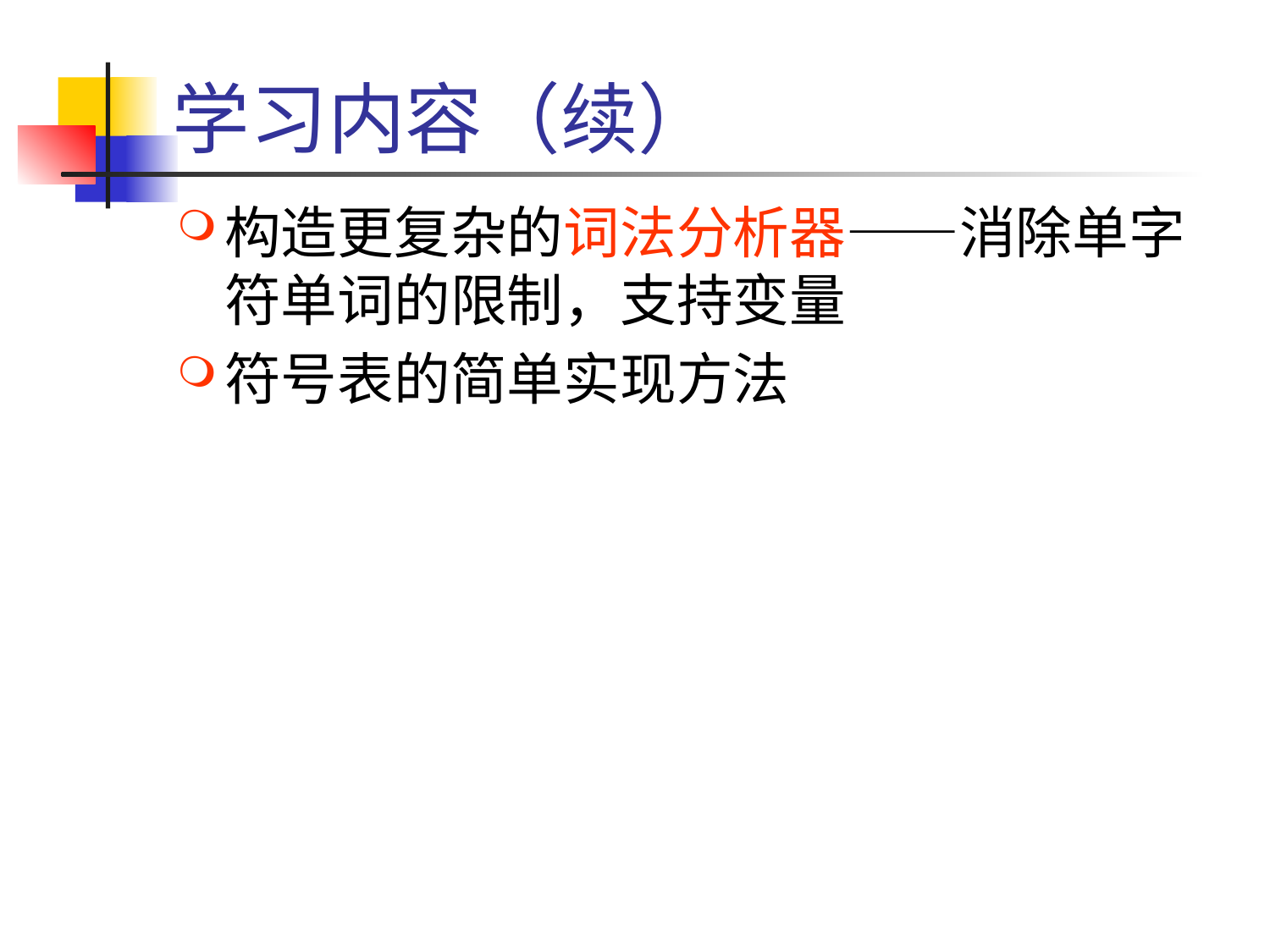

# 学习内容（续）
构造更复杂的词法分析器——消除单字符单词的限制，支持变量
符号表的简单实现方法